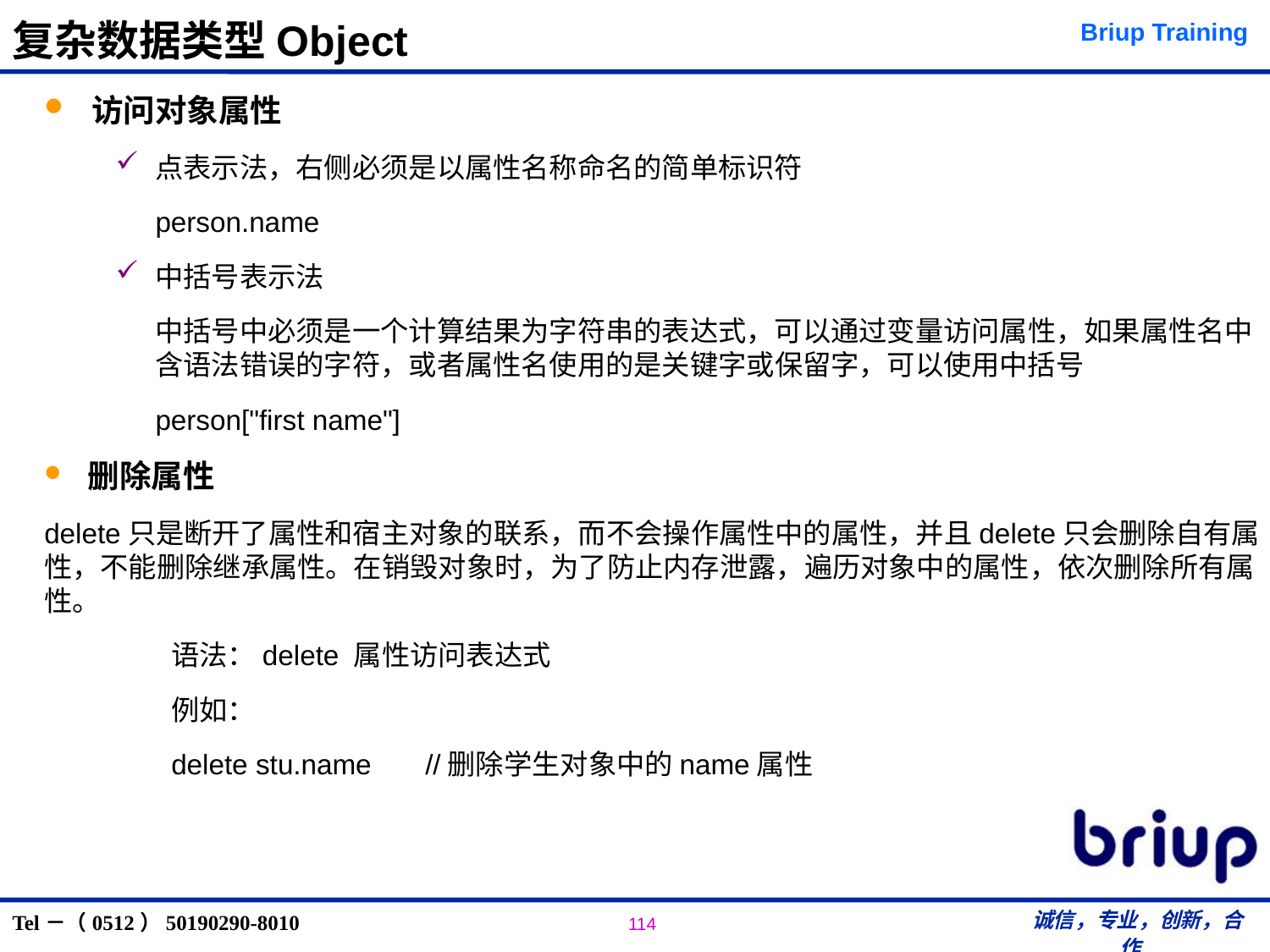

# 复杂数据类型Object
  访问对象属性
点表示法，右侧必须是以属性名称命名的简单标识符
	person.name
中括号表示法
	中括号中必须是一个计算结果为字符串的表达式，可以通过变量访问属性，如果属性名中含语法错误的字符，或者属性名使用的是关键字或保留字，可以使用中括号
	person["first name"]
  删除属性
delete只是断开了属性和宿主对象的联系，而不会操作属性中的属性，并且delete只会删除自有属性，不能删除继承属性。在销毁对象时，为了防止内存泄露，遍历对象中的属性，依次删除所有属性。
	语法：delete 属性访问表达式
	例如：
	delete stu.name  	//删除学生对象中的name属性